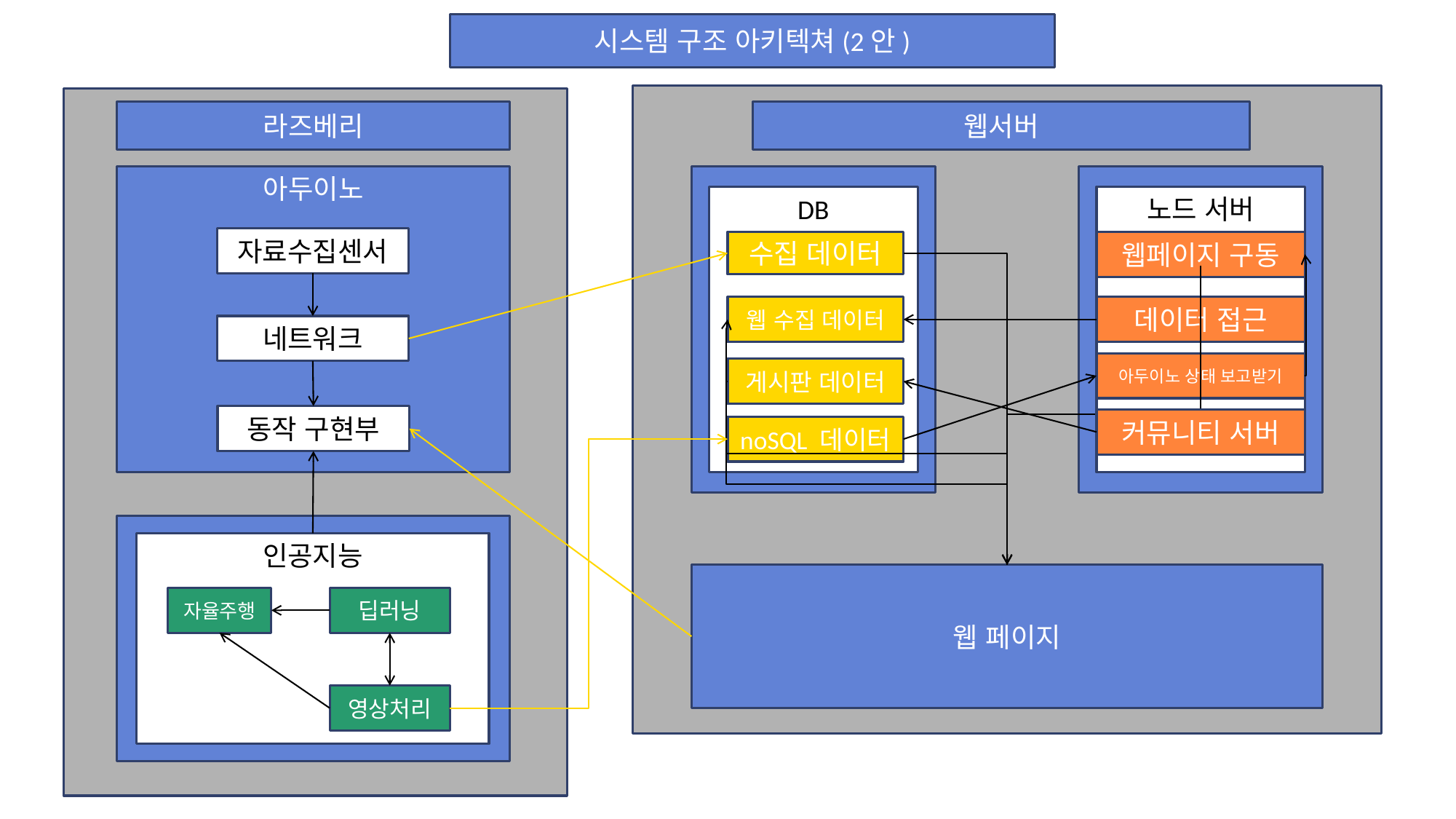

시스템 구조 아키텍쳐(2안)

라즈베리
웹서버
아두이노

DB
노드 서버
자료수집센서
수집 데이터
웹페이지 구동
웹 수집 데이터
데이터 접근
네트워크
아두이노 상태 보고받기
게시판 데이터
동작 구현부
커뮤니티 서버
noSQL 데이터

인공지능
웹 페이지
자율주행
딥러닝
영상처리